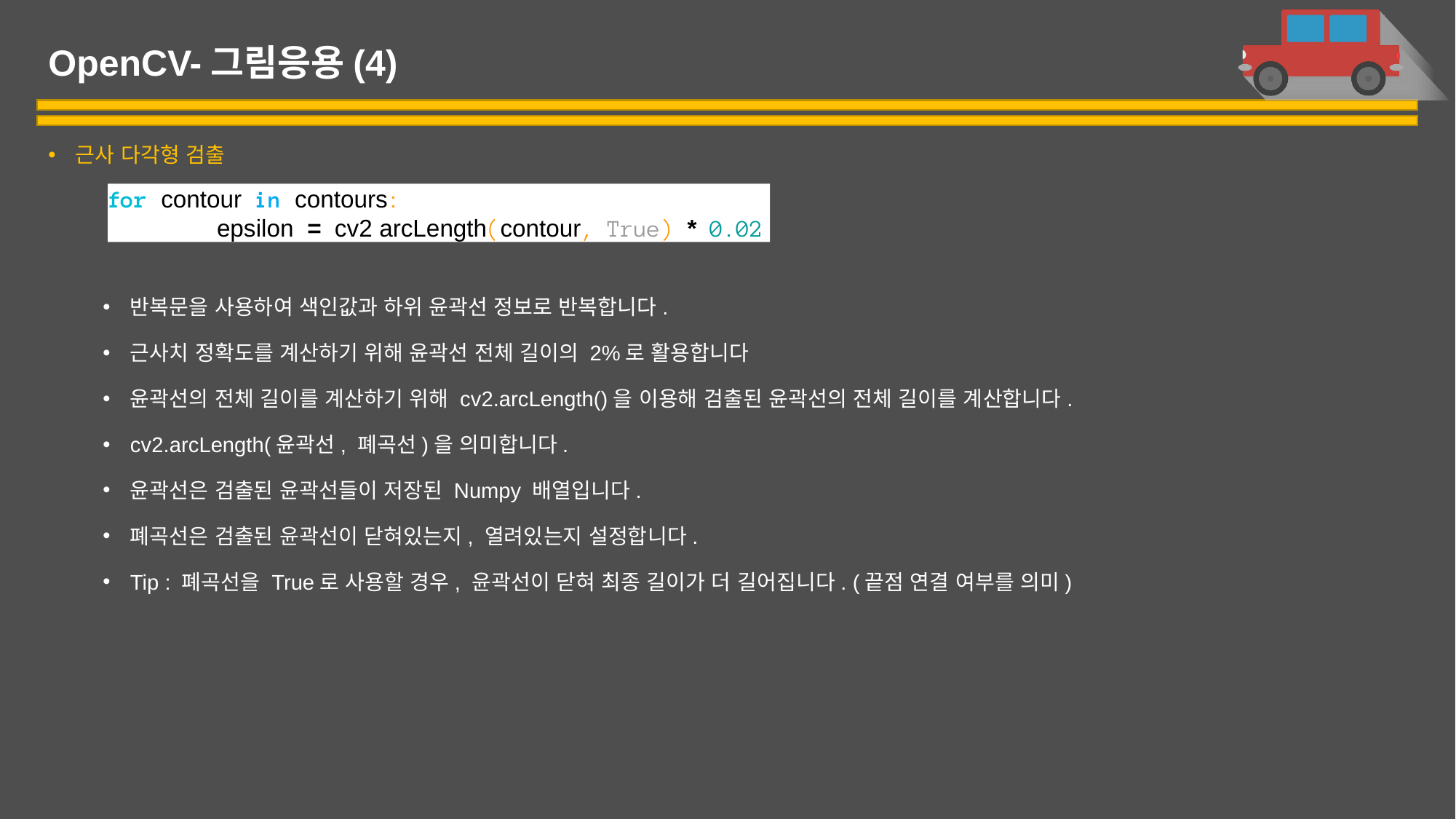

# OpenCV-그림응용(4)
근사 다각형 검출

반복문을 사용하여 색인값과 하위 윤곽선 정보로 반복합니다.
근사치 정확도를 계산하기 위해 윤곽선 전체 길이의 2%로 활용합니다
윤곽선의 전체 길이를 계산하기 위해 cv2.arcLength()을 이용해 검출된 윤곽선의 전체 길이를 계산합니다.
cv2.arcLength(윤곽선, 폐곡선)을 의미합니다.
윤곽선은 검출된 윤곽선들이 저장된 Numpy 배열입니다.
폐곡선은 검출된 윤곽선이 닫혀있는지, 열려있는지 설정합니다.
Tip : 폐곡선을 True로 사용할 경우, 윤곽선이 닫혀 최종 길이가 더 길어집니다. (끝점 연결 여부를 의미)

for contour in contours:
	epsilon = cv2.arcLength(contour, True) * 0.02